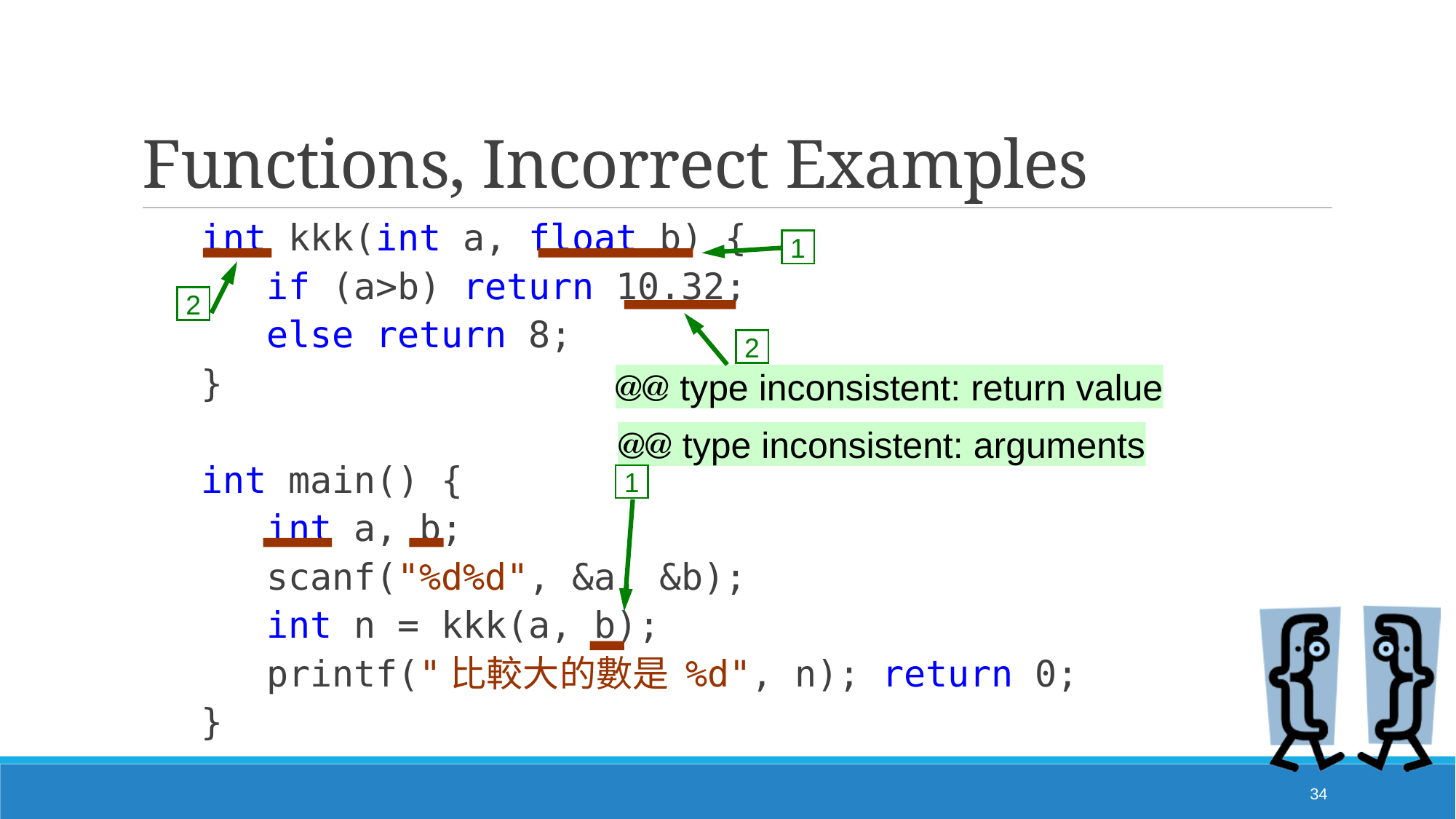

# Functions, Incorrect Examples
int kkk(int a, float b) {
   if (a>b) return 10.32;
   else return 8;
}

int main() {
   int a, b;
   scanf("%d%d", &a, &b);
   int n = kkk(a, b);
   printf("比較大的數是 %d", n); return 0;
}
1

2

2
@@ type inconsistent: return value
@@ type inconsistent: arguments
1

34